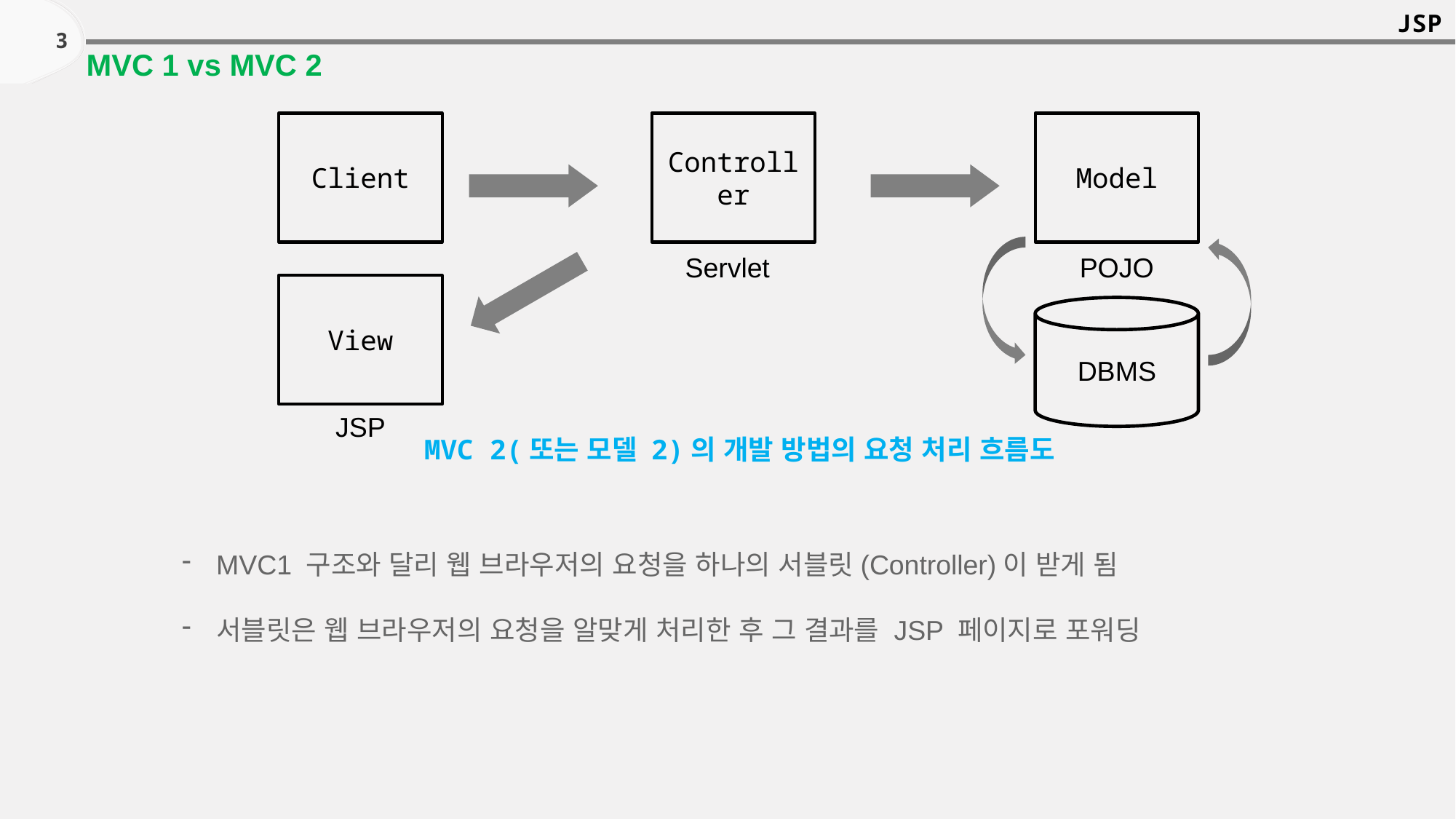

JSP
3
MVC 1 vs MVC 2
Client
Controller
Model

Servlet
POJO

View
DBMS
JSP
MVC 2(또는 모델 2)의 개발 방법의 요청 처리 흐름도
MVC1 구조와 달리 웹 브라우저의 요청을 하나의 서블릿(Controller)이 받게 됨

서블릿은 웹 브라우저의 요청을 알맞게 처리한 후 그 결과를 JSP 페이지로 포워딩